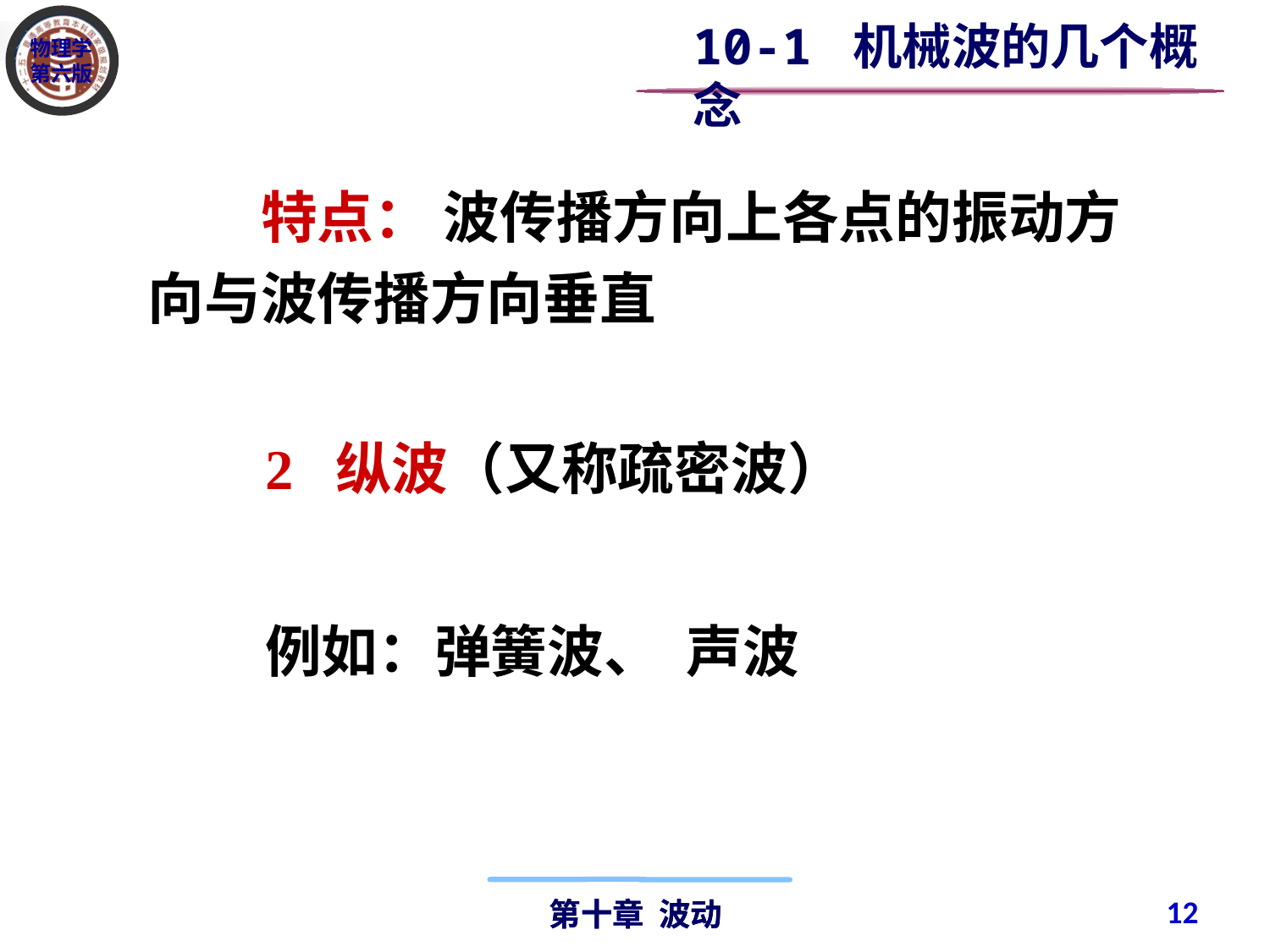

10-1 机械波的几个概念

　　特点： 波传播方向上各点的振动方向与波传播方向垂直
2  纵波（又称疏密波）
例如：弹簧波、  声波
12